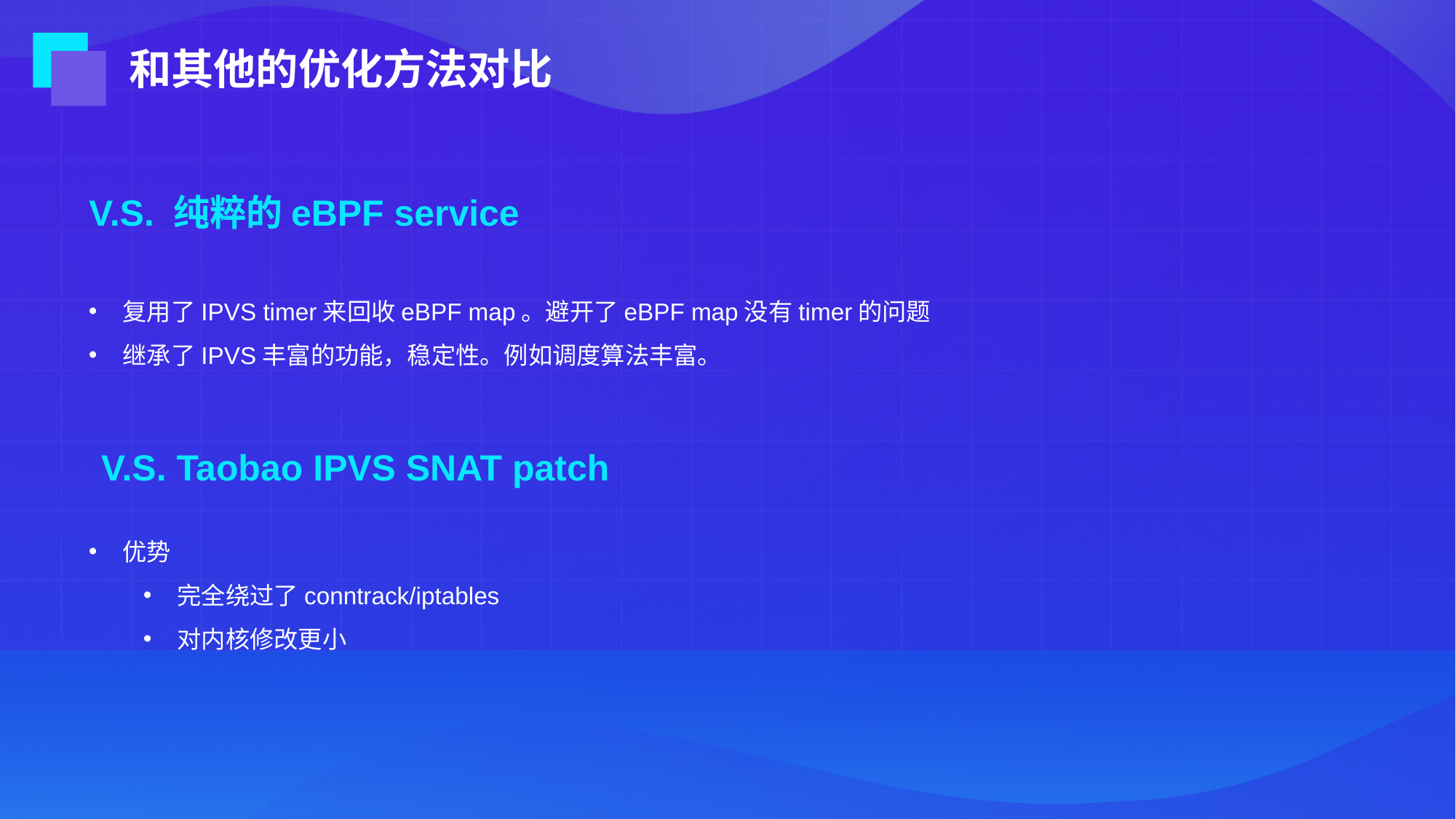

和其他的优化方法对比

V.S. 纯粹的eBPF service
复用了IPVS timer来回收eBPF map。避开了eBPF map没有timer的问题
继承了IPVS丰富的功能，稳定性。例如调度算法丰富。
V.S. Taobao IPVS SNAT patch
优势
完全绕过了conntrack/iptables
对内核修改更小